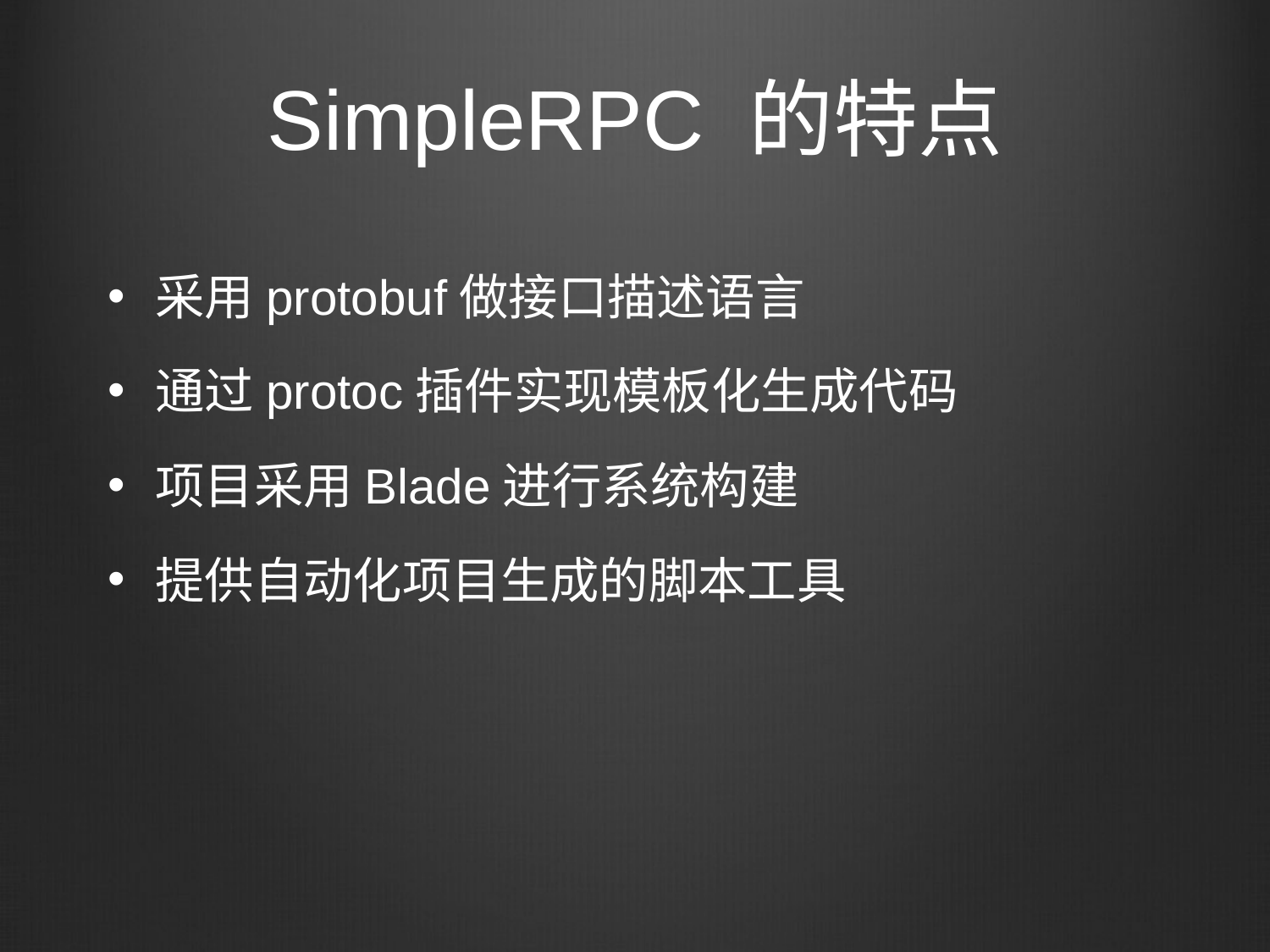

# SimpleRPC 的特点
采用protobuf做接口描述语言
通过protoc插件实现模板化生成代码
项目采用Blade进行系统构建
提供自动化项目生成的脚本工具